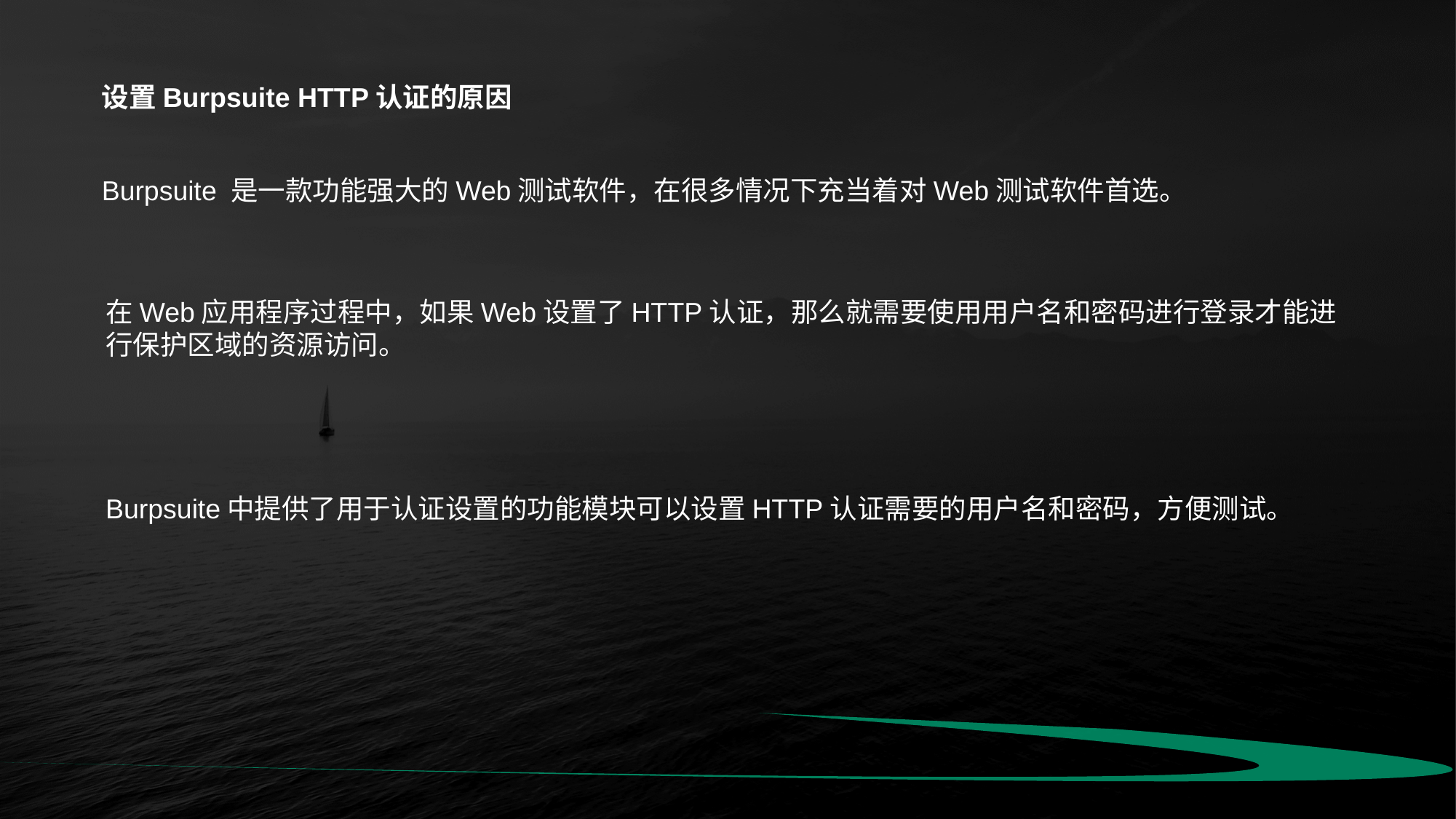

设置Burpsuite HTTP认证的原因
Burpsuite 是一款功能强大的Web测试软件，在很多情况下充当着对Web测试软件首选。
在Web应用程序过程中，如果Web设置了HTTP认证，那么就需要使用用户名和密码进行登录才能进行保护区域的资源访问。
Burpsuite中提供了用于认证设置的功能模块可以设置HTTP认证需要的用户名和密码，方便测试。